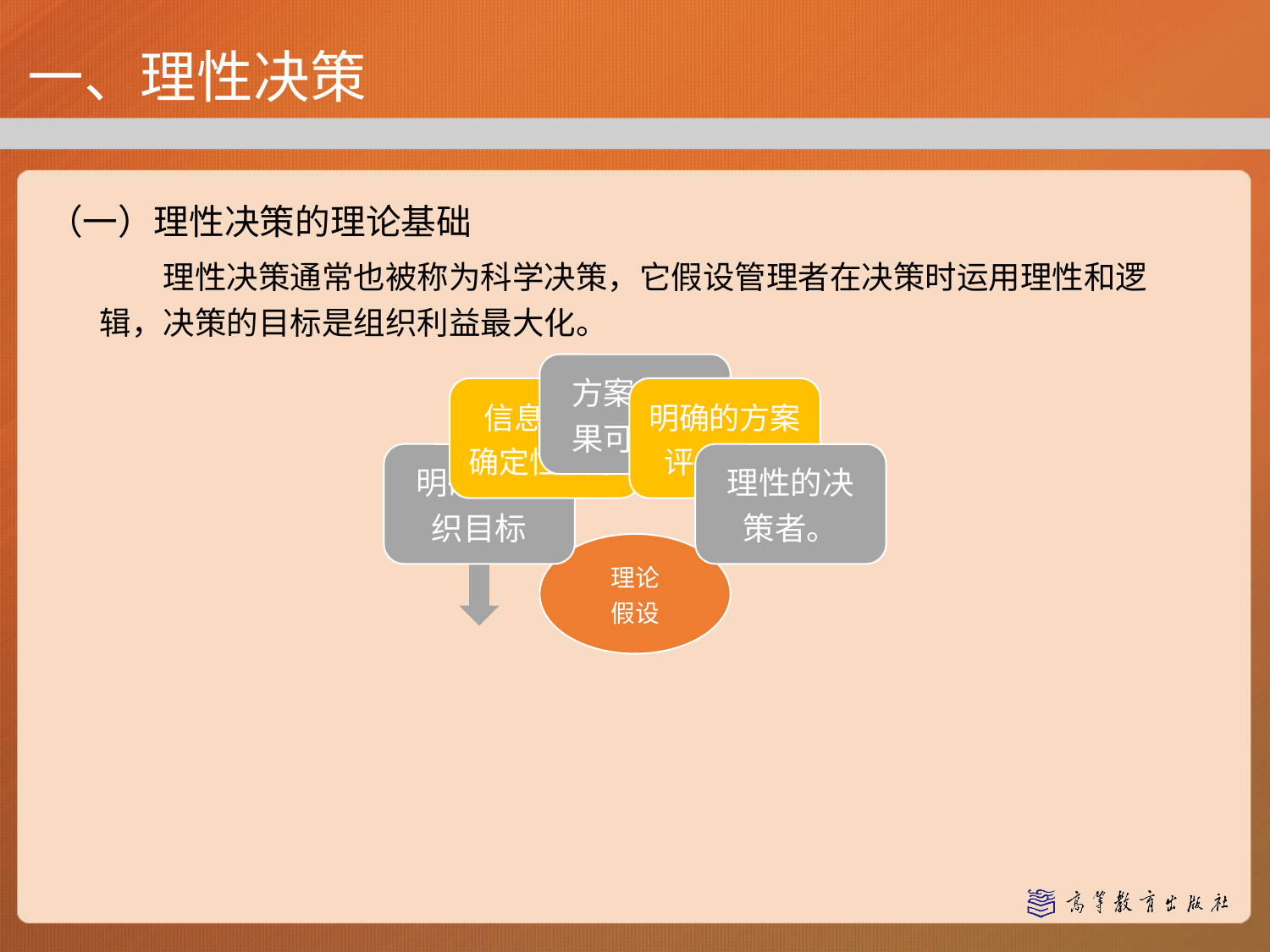

一、理性决策
（一）理性决策的理论基础
理性决策通常也被称为科学决策，它假设管理者在决策时运用理性和逻辑，决策的目标是组织利益最大化。
理论
假设
信息完全
确定性决策